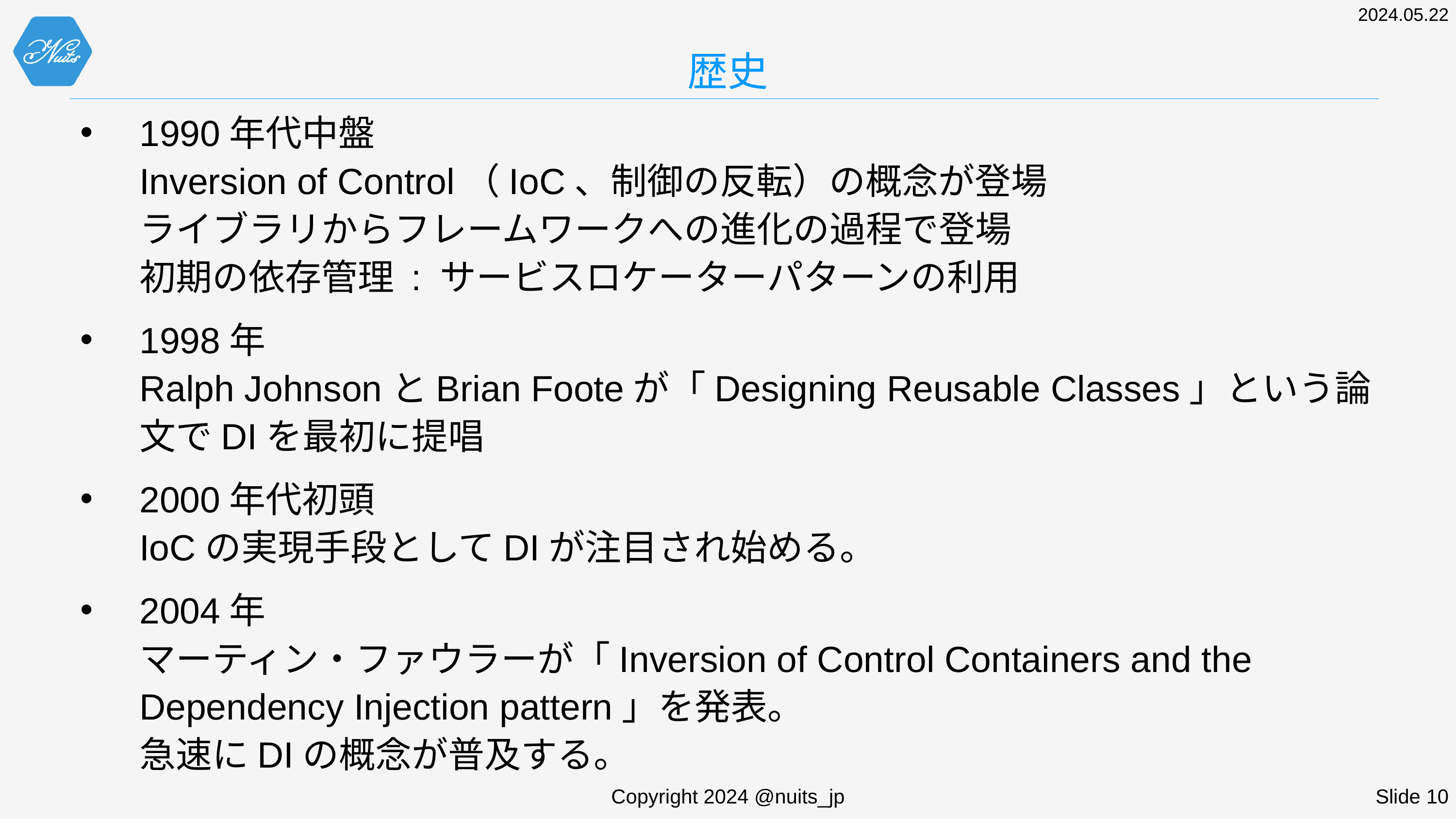

# 歴史
1990年代中盤
Inversion of Control（IoC、制御の反転）の概念が登場
ライブラリからフレームワークへの進化の過程で登場
初期の依存管理 : サービスロケーターパターンの利用
1998年
Ralph JohnsonとBrian Footeが「Designing Reusable Classes」という論文でDIを最初に提唱
2000年代初頭
IoCの実現手段としてDIが注目され始める。
2004年
マーティン・ファウラーが「Inversion of Control Containers and the Dependency Injection pattern」を発表。
急速にDIの概念が普及する。